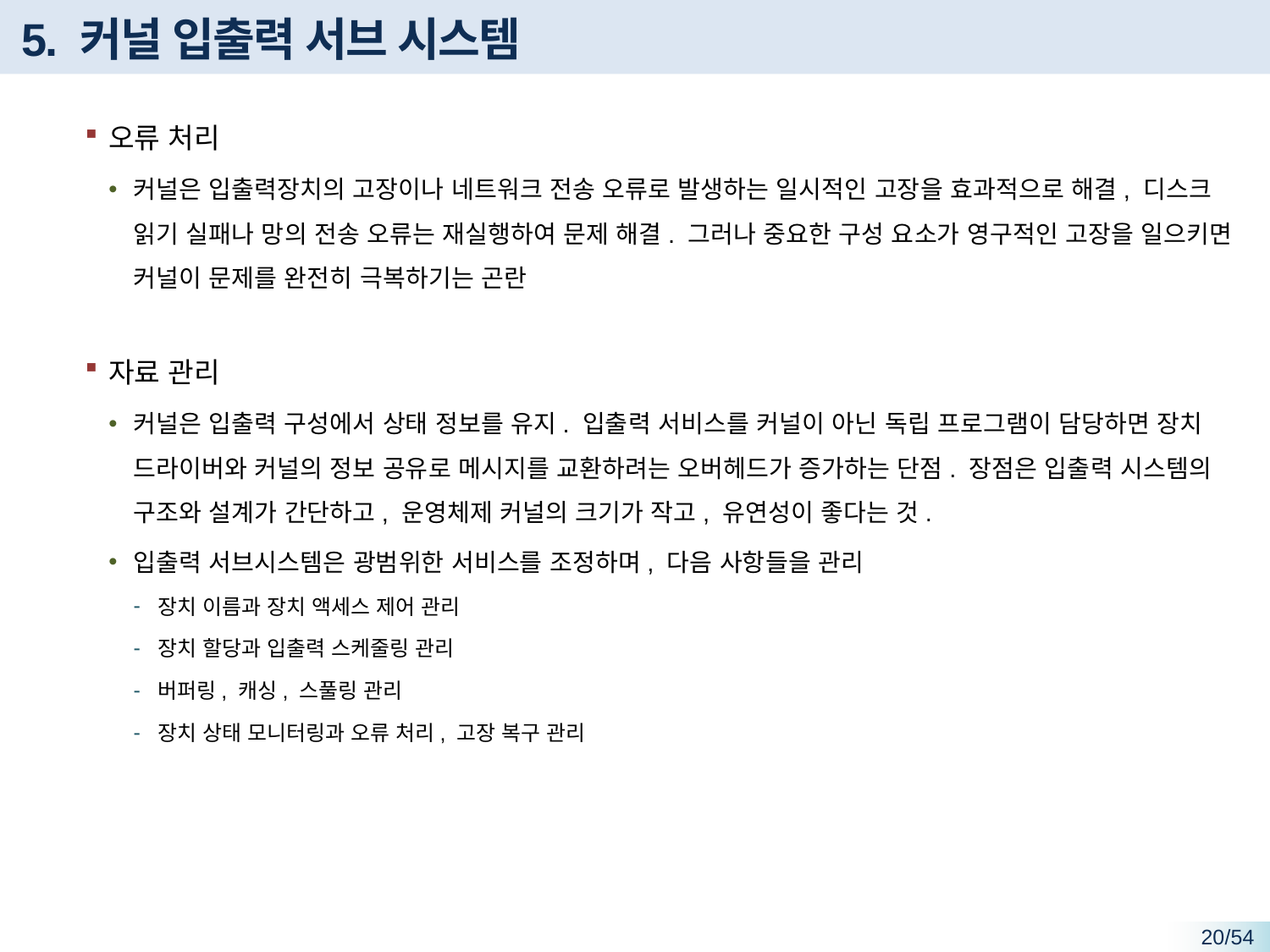

# 5. 커널 입출력 서브 시스템
오류 처리
커널은 입출력장치의 고장이나 네트워크 전송 오류로 발생하는 일시적인 고장을 효과적으로 해결, 디스크 읽기 실패나 망의 전송 오류는 재실행하여 문제 해결. 그러나 중요한 구성 요소가 영구적인 고장을 일으키면 커널이 문제를 완전히 극복하기는 곤란

자료 관리
커널은 입출력 구성에서 상태 정보를 유지. 입출력 서비스를 커널이 아닌 독립 프로그램이 담당하면 장치 드라이버와 커널의 정보 공유로 메시지를 교환하려는 오버헤드가 증가하는 단점. 장점은 입출력 시스템의 구조와 설계가 간단하고, 운영체제 커널의 크기가 작고, 유연성이 좋다는 것.
입출력 서브시스템은 광범위한 서비스를 조정하며, 다음 사항들을 관리
장치 이름과 장치 액세스 제어 관리
장치 할당과 입출력 스케줄링 관리
버퍼링, 캐싱, 스풀링 관리
장치 상태 모니터링과 오류 처리, 고장 복구 관리